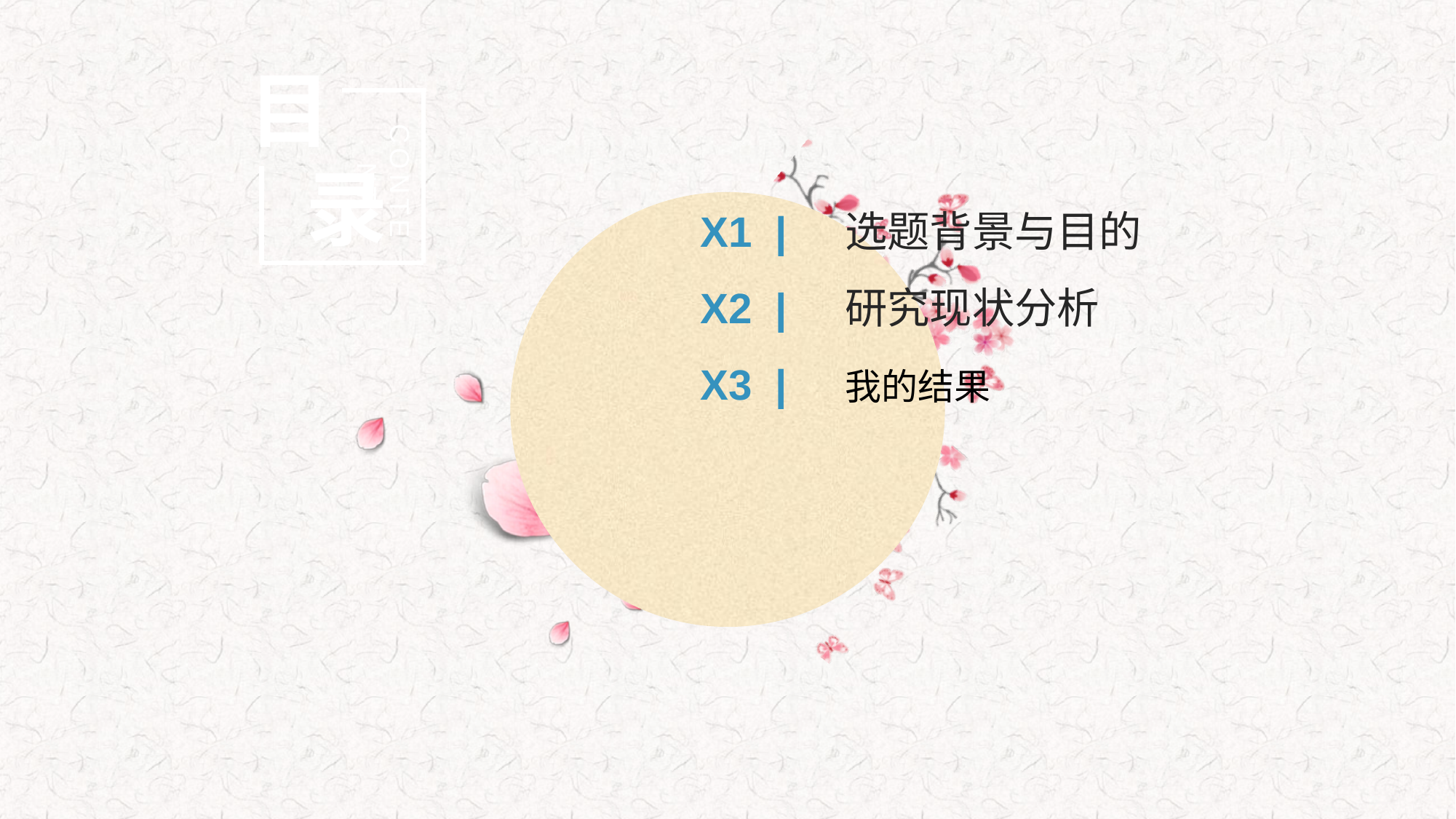

目
  录
CONTENT
X1  |    选题背景与目的
X2  |    研究现状分析
X3  |    我的结果